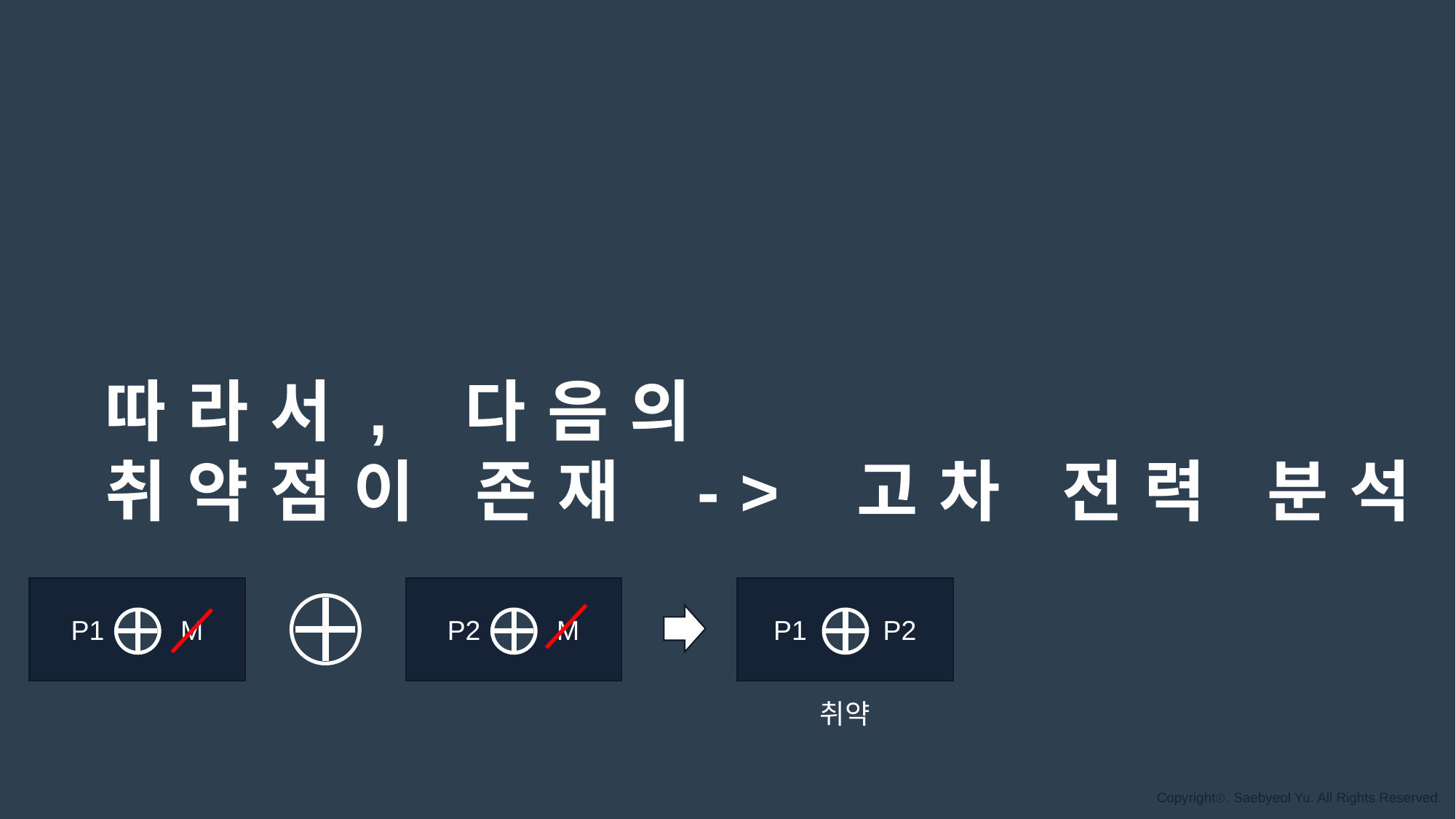

따라서, 다음의
취약점이 존재 -> 고차 전력 분석
P1          M
P2          M
P1          P2

취약